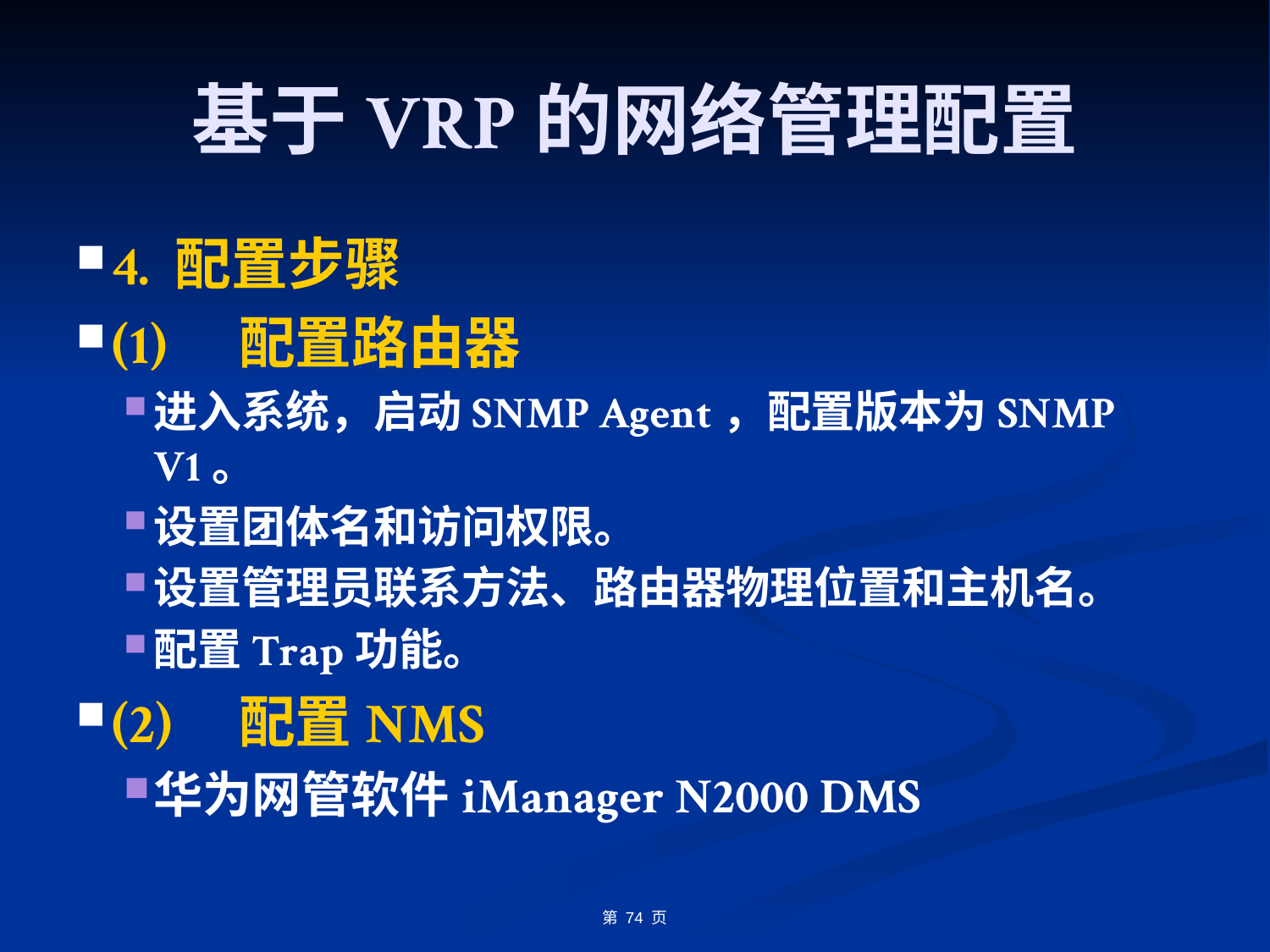

# 基于VRP的网络管理配置
4. 配置步骤
(1)	配置路由器
进入系统，启动SNMP Agent，配置版本为SNMP V1。
设置团体名和访问权限。
设置管理员联系方法、路由器物理位置和主机名。
配置Trap功能。
(2)	配置NMS
华为网管软件iManager N2000 DMS

第 74 页